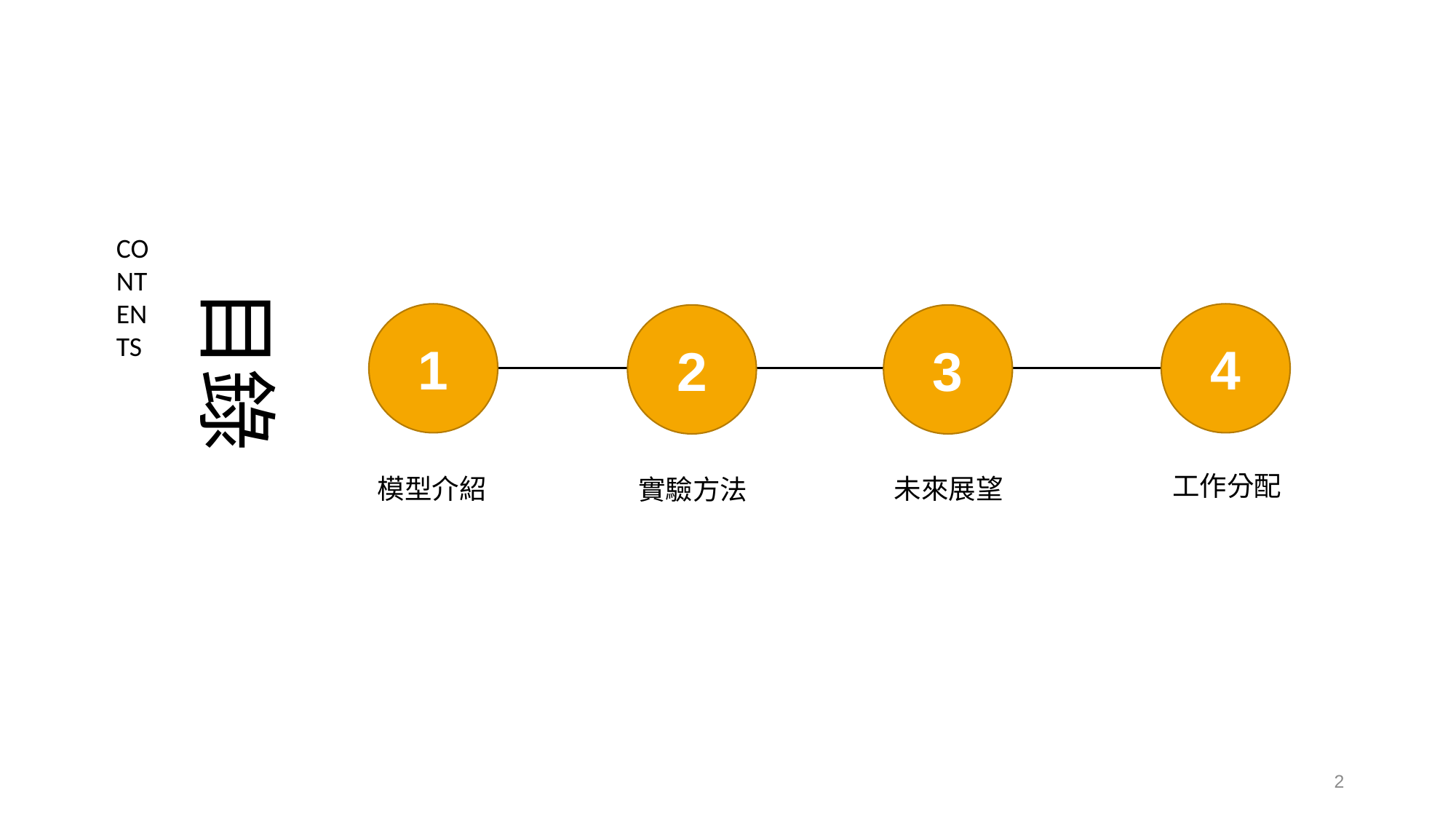

目錄
CONTENTS
4
1
2
3
工作分配
模型介紹
未來展望
實驗方法
2